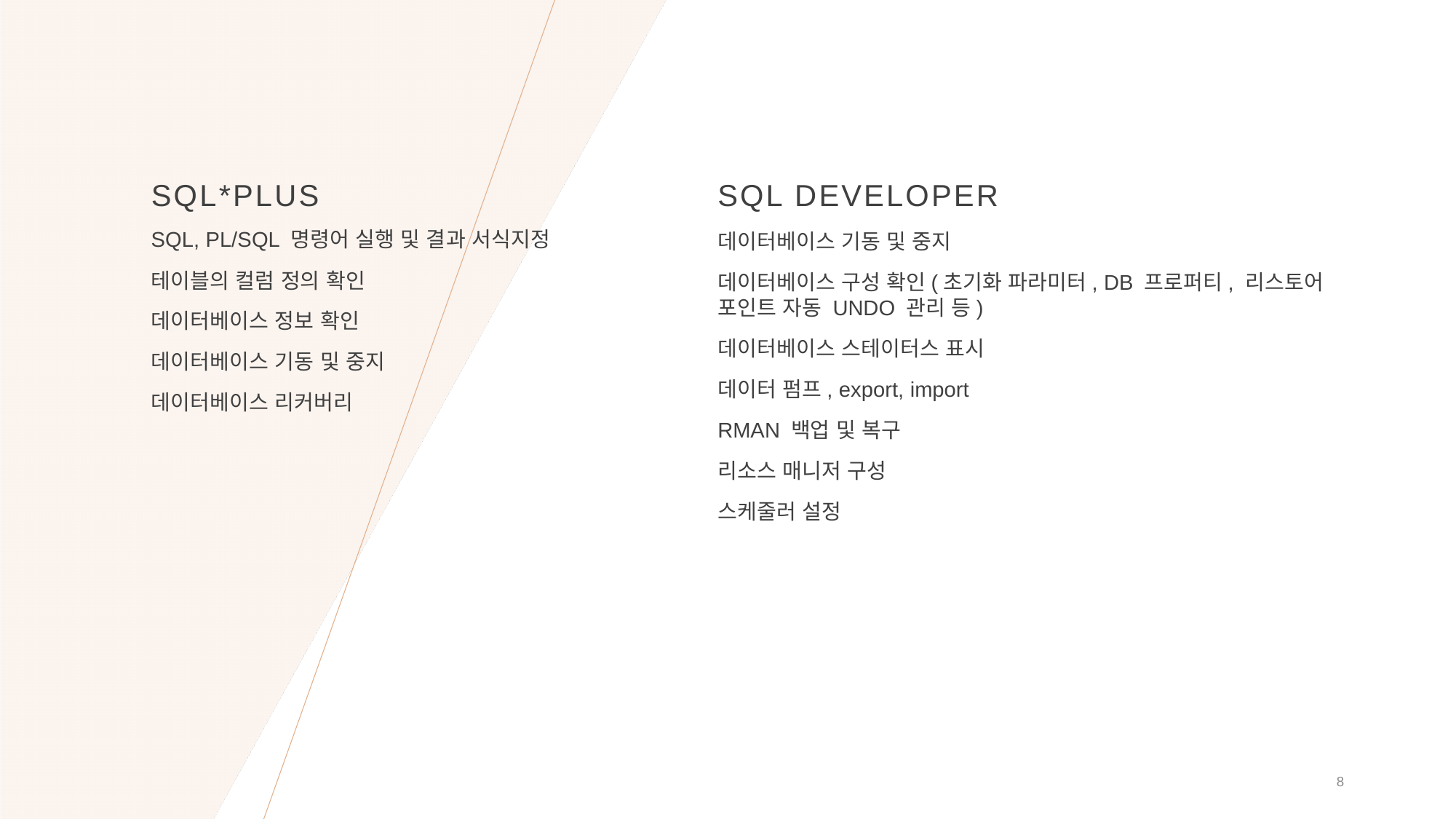

SQL*Plus
sQL Developer
SQL, PL/SQL 명령어 실행 및 결과 서식지정
테이블의 컬럼 정의 확인
데이터베이스 정보 확인
데이터베이스 기동 및 중지
데이터베이스 리커버리
데이터베이스 기동 및 중지
데이터베이스 구성 확인(초기화 파라미터, DB 프로퍼티, 리스토어 포인트 자동 UNDO 관리 등)
데이터베이스 스테이터스 표시
데이터 펌프, export, import
RMAN 백업 및 복구
리소스 매니저 구성
스케줄러 설정
8